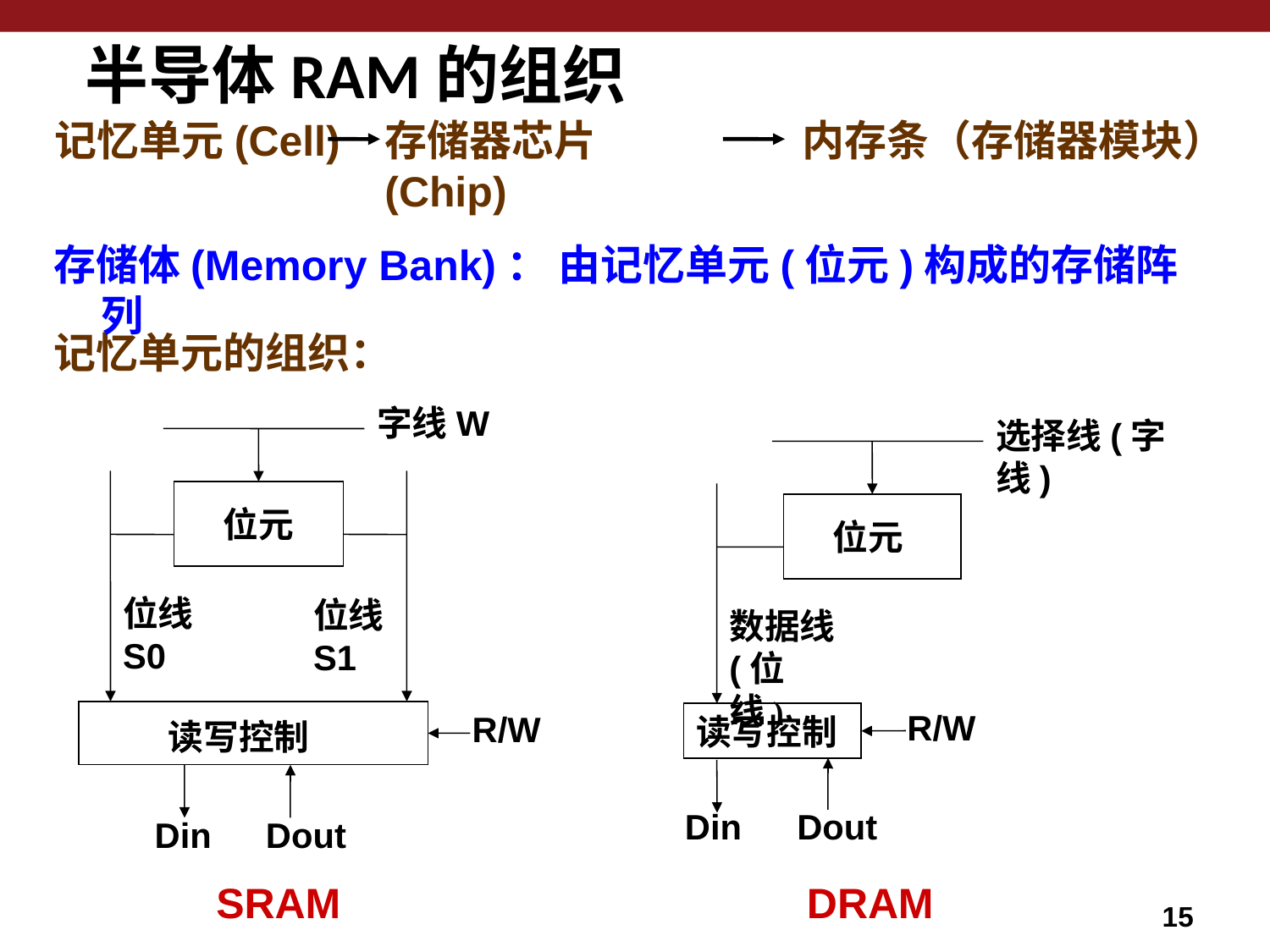

半导体RAM的组织
记忆单元(Cell)
存储器芯片(Chip)
内存条（存储器模块）

存储体(Memory Bank)： 由记忆单元(位元)构成的存储阵列
记忆单元的组织：
字线W

  位元

位线S0
位线S1
       读写控制
R/W

Din      Dout
选择线(字线)

  位元

数据线(位线)
R/W
读写控制

Din      Dout
SRAM				       DRAM
15